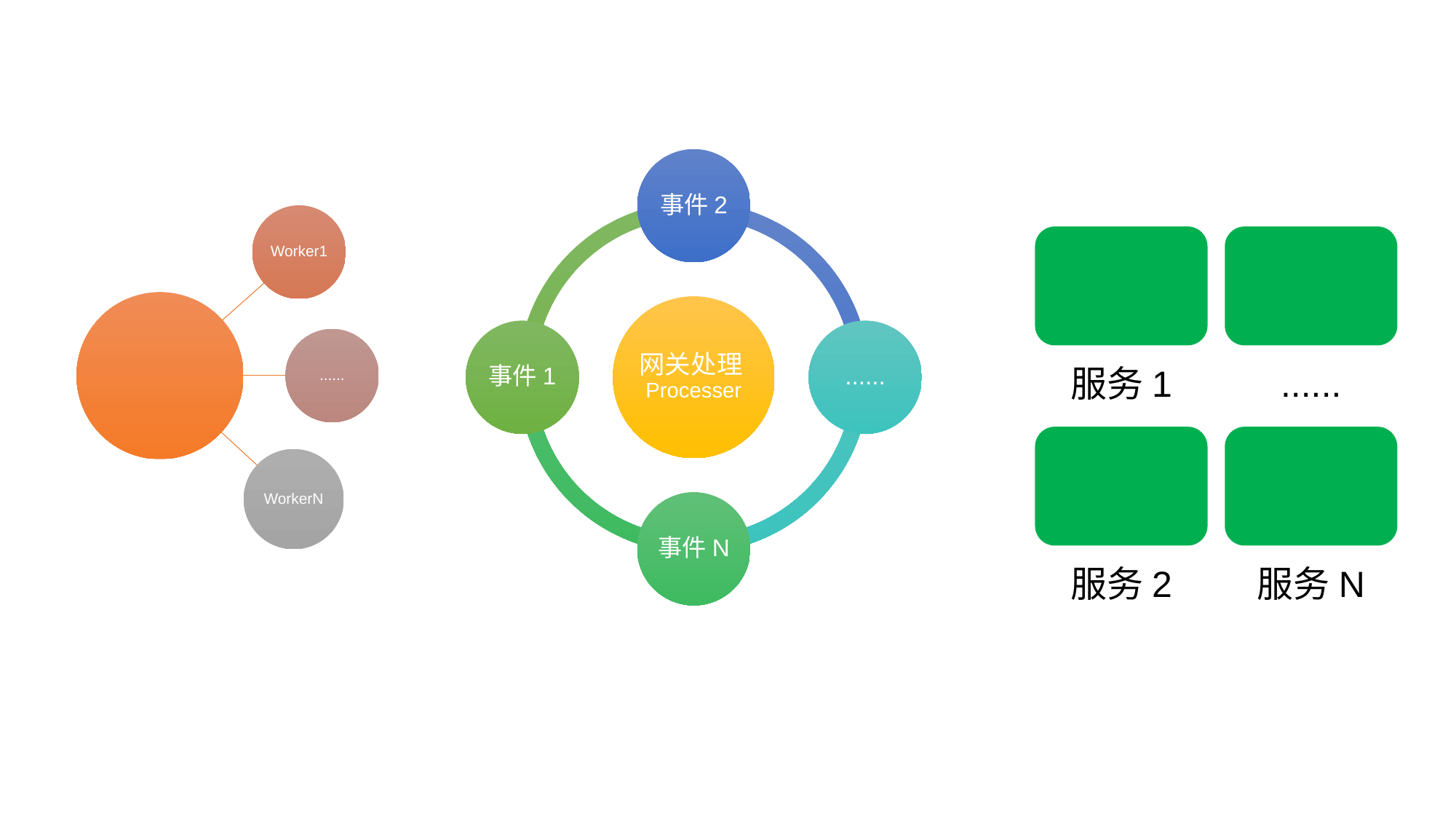

网关处理Processer
事件2
......
事件N
事件1
Worker1
......
WorkerN
服务1
......
服务2
服务N